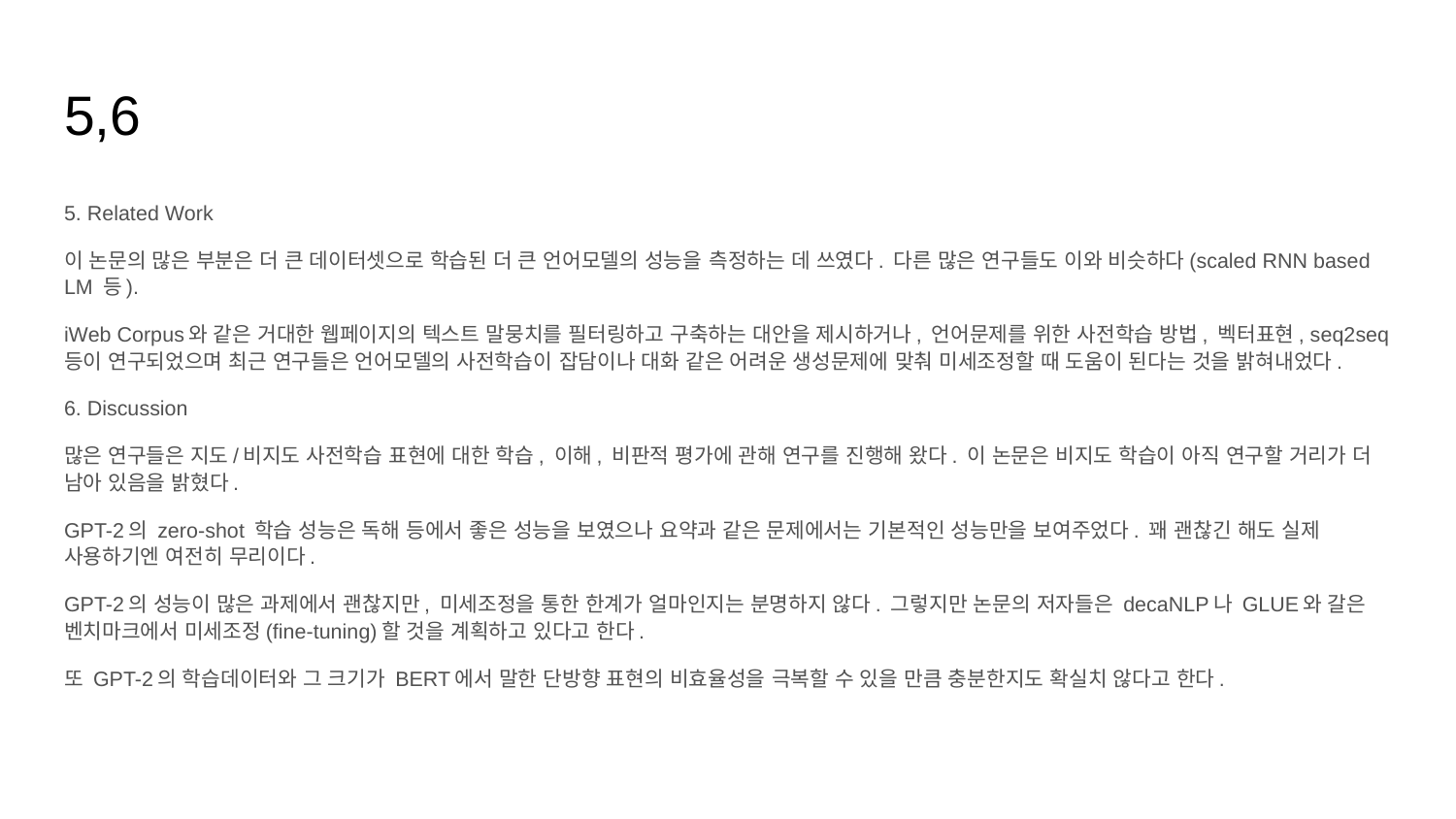

# 5,6
5. Related Work
이 논문의 많은 부분은 더 큰 데이터셋으로 학습된 더 큰 언어모델의 성능을 측정하는 데 쓰였다. 다른 많은 연구들도 이와 비슷하다(scaled RNN based LM 등).
iWeb Corpus와 같은 거대한 웹페이지의 텍스트 말뭉치를 필터링하고 구축하는 대안을 제시하거나, 언어문제를 위한 사전학습 방법, 벡터표현, seq2seq 등이 연구되었으며 최근 연구들은 언어모델의 사전학습이 잡담이나 대화 같은 어려운 생성문제에 맞춰 미세조정할 때 도움이 된다는 것을 밝혀내었다.
6. Discussion
많은 연구들은 지도/비지도 사전학습 표현에 대한 학습, 이해, 비판적 평가에 관해 연구를 진행해 왔다. 이 논문은 비지도 학습이 아직 연구할 거리가 더 남아 있음을 밝혔다.
GPT-2의 zero-shot 학습 성능은 독해 등에서 좋은 성능을 보였으나 요약과 같은 문제에서는 기본적인 성능만을 보여주었다. 꽤 괜찮긴 해도 실제 사용하기엔 여전히 무리이다.
GPT-2의 성능이 많은 과제에서 괜찮지만, 미세조정을 통한 한계가 얼마인지는 분명하지 않다. 그렇지만 논문의 저자들은 decaNLP나 GLUE와 갈은 벤치마크에서 미세조정(fine-tuning)할 것을 계획하고 있다고 한다.
또 GPT-2의 학습데이터와 그 크기가 BERT에서 말한 단방향 표현의 비효율성을 극복할 수 있을 만큼 충분한지도 확실치 않다고 한다.